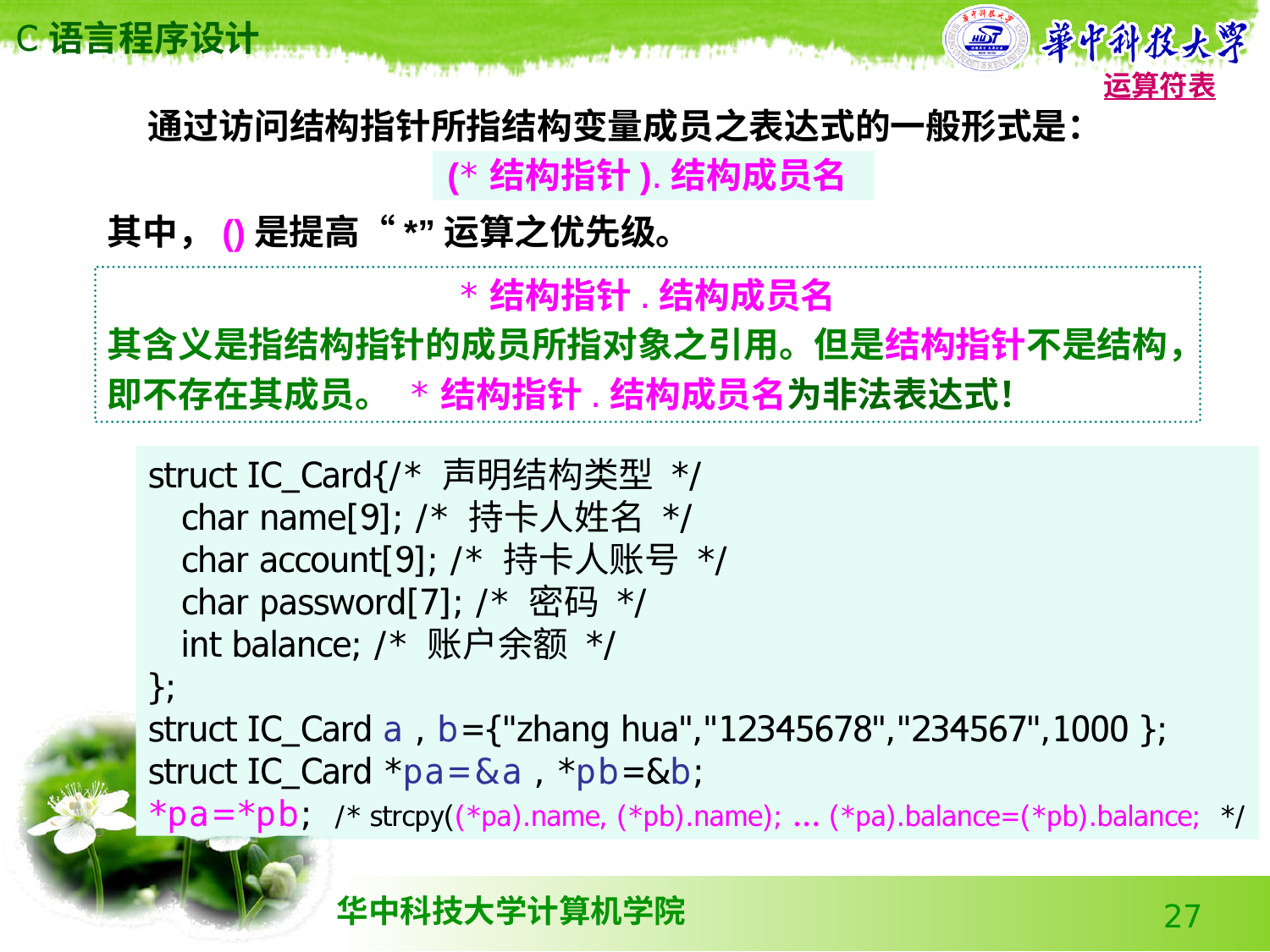

运算符表
    通过访问结构指针所指结构变量成员之表达式的一般形式是：
(*结构指针).结构成员名
其中，()是提高“*”运算之优先级。

*结构指针.结构成员名
其含义是指结构指针的成员所指对象之引用。但是结构指针不是结构，即不存在其成员。 *结构指针.结构成员名为非法表达式！
struct IC_Card{/* 声明结构类型 */
   char name[9]; /* 持卡人姓名 */
   char account[9]; /* 持卡人账号 */
   char password[7]; /* 密码 */
   int balance; /* 账户余额 */
};
struct IC_Card a , b={"zhang hua","12345678","234567",1000 };
struct IC_Card *pa=&a , *pb=&b;
*pa=*pb;  /* strcpy((*pa).name, (*pb).name); … (*pa).balance=(*pb).balance;  */

27